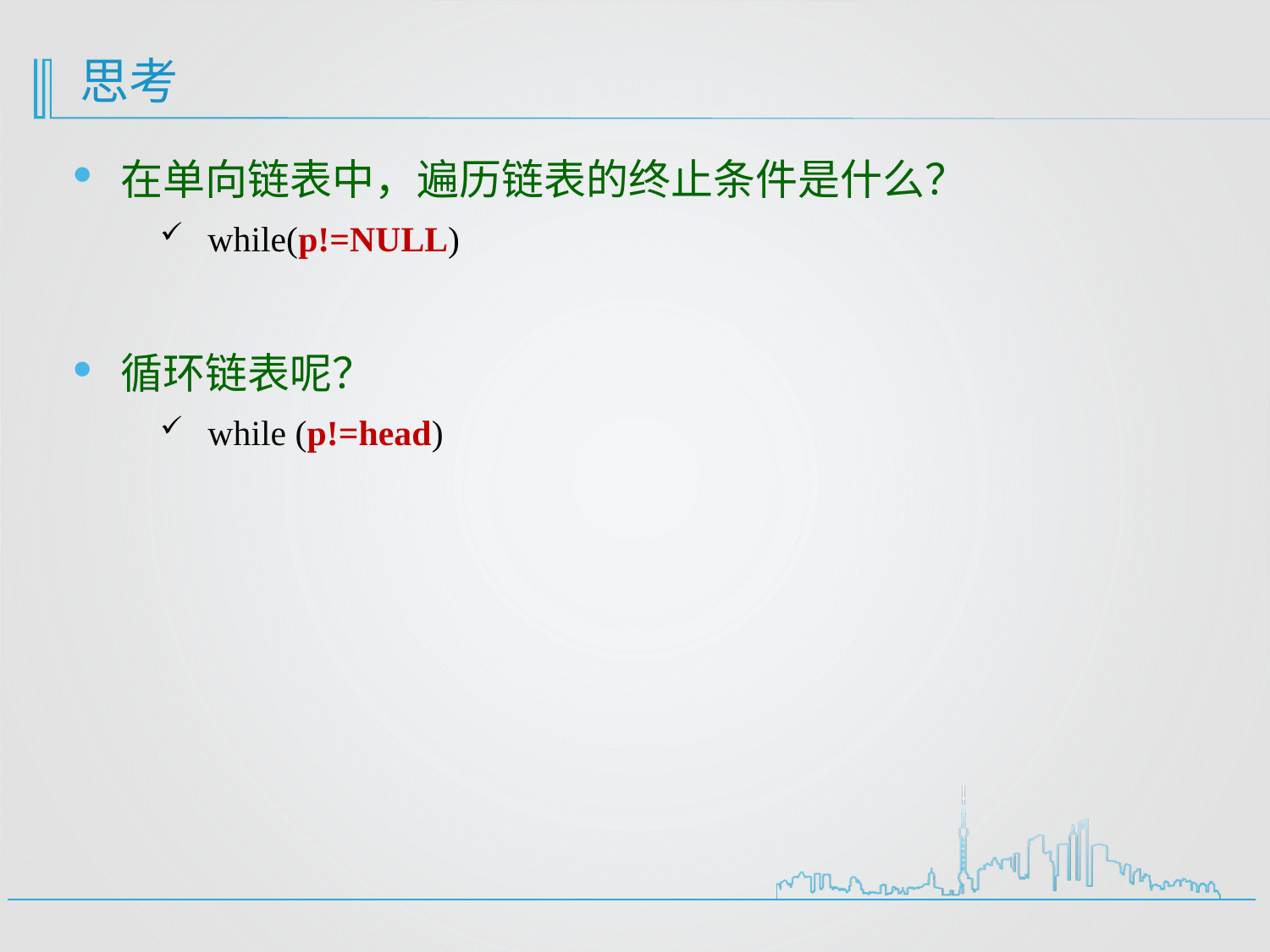

# 思考
在单向链表中，遍历链表的终止条件是什么？
while(p!=NULL)

循环链表呢？
while (p!=head)